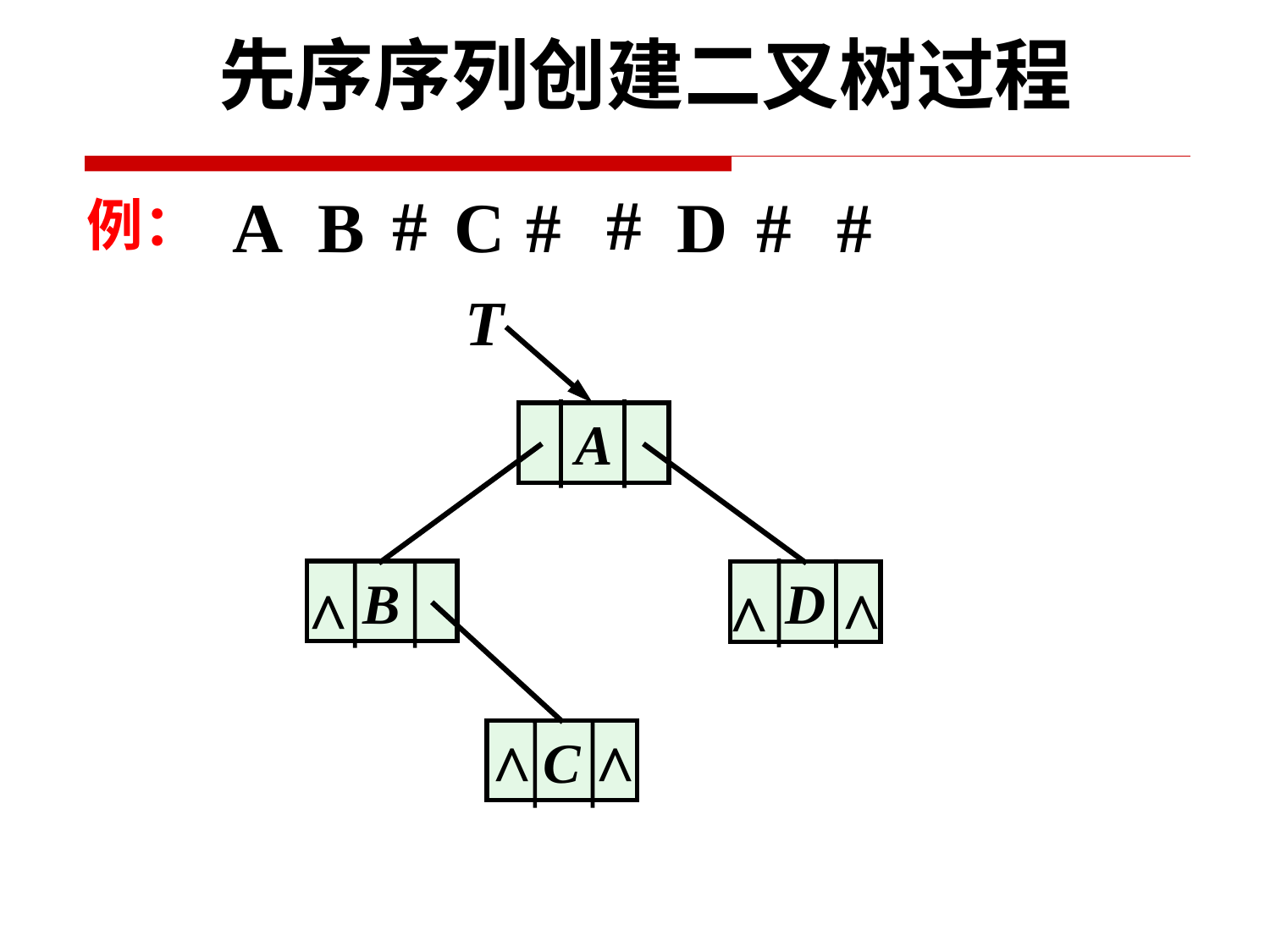

先序序列创建二叉树过程
#
#
A
B
C
#
D
#
#
例：
T

A

B

D
^
^
^

^
^
C